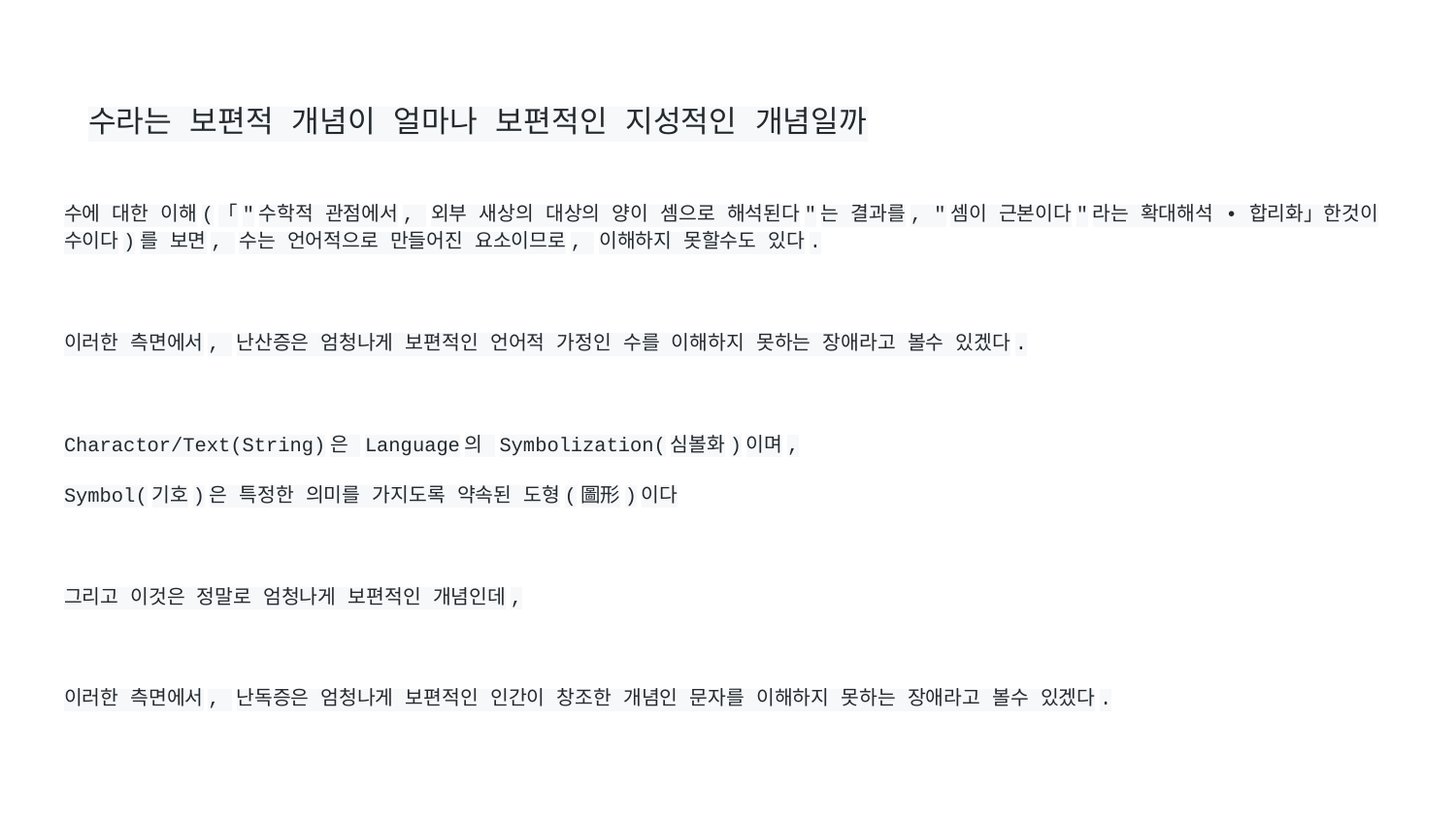

# 수라는 보편적 개념이 얼마나 보편적인 지성적인 개념일까
수에 대한 이해(「"수학적 관점에서, 외부 새상의 대상의 양이 셈으로 해석된다"는 결과를, "셈이 근본이다"라는 확대해석 • 합리화」한것이 수이다)를 보면, 수는 언어적으로 만들어진 요소이므로, 이해하지 못할수도 있다.

이러한 측면에서, 난산증은 엄청나게 보편적인 언어적 가정인 수를 이해하지 못하는 장애라고 볼수 있겠다.

Charactor/Text(String)은 Language의 Symbolization(심볼화)이며,
Symbol(기호)은 특정한 의미를 가지도록 약속된 도형(圖形)이다

그리고 이것은 정말로 엄청나게 보편적인 개념인데,

이러한 측면에서, 난독증은 엄청나게 보편적인 인간이 창조한 개념인 문자를 이해하지 못하는 장애라고 볼수 있겠다.